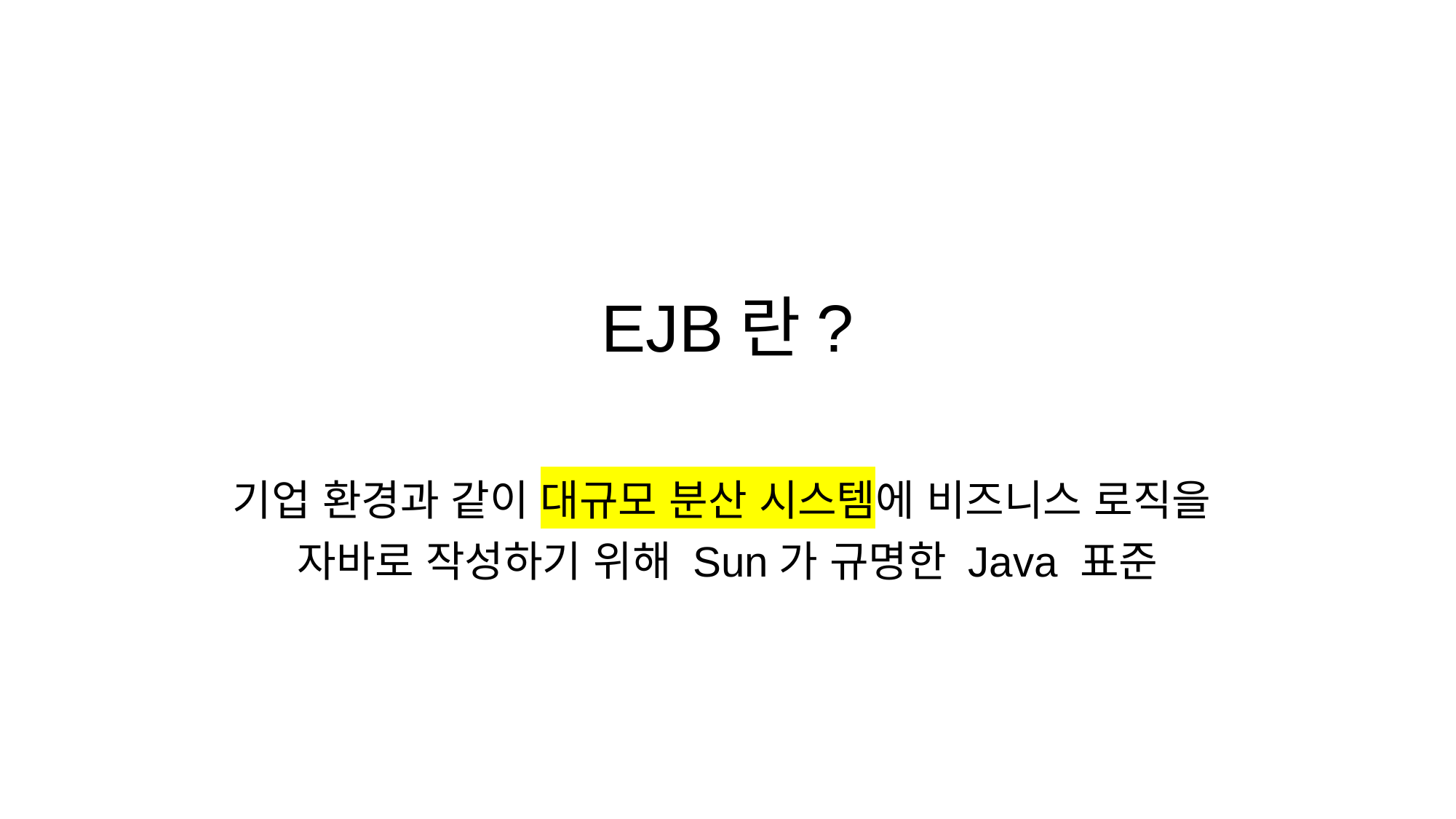

# EJB란?
기업 환경과 같이 대규모 분산 시스템에 비즈니스 로직을
자바로 작성하기 위해 Sun가 규명한 Java 표준